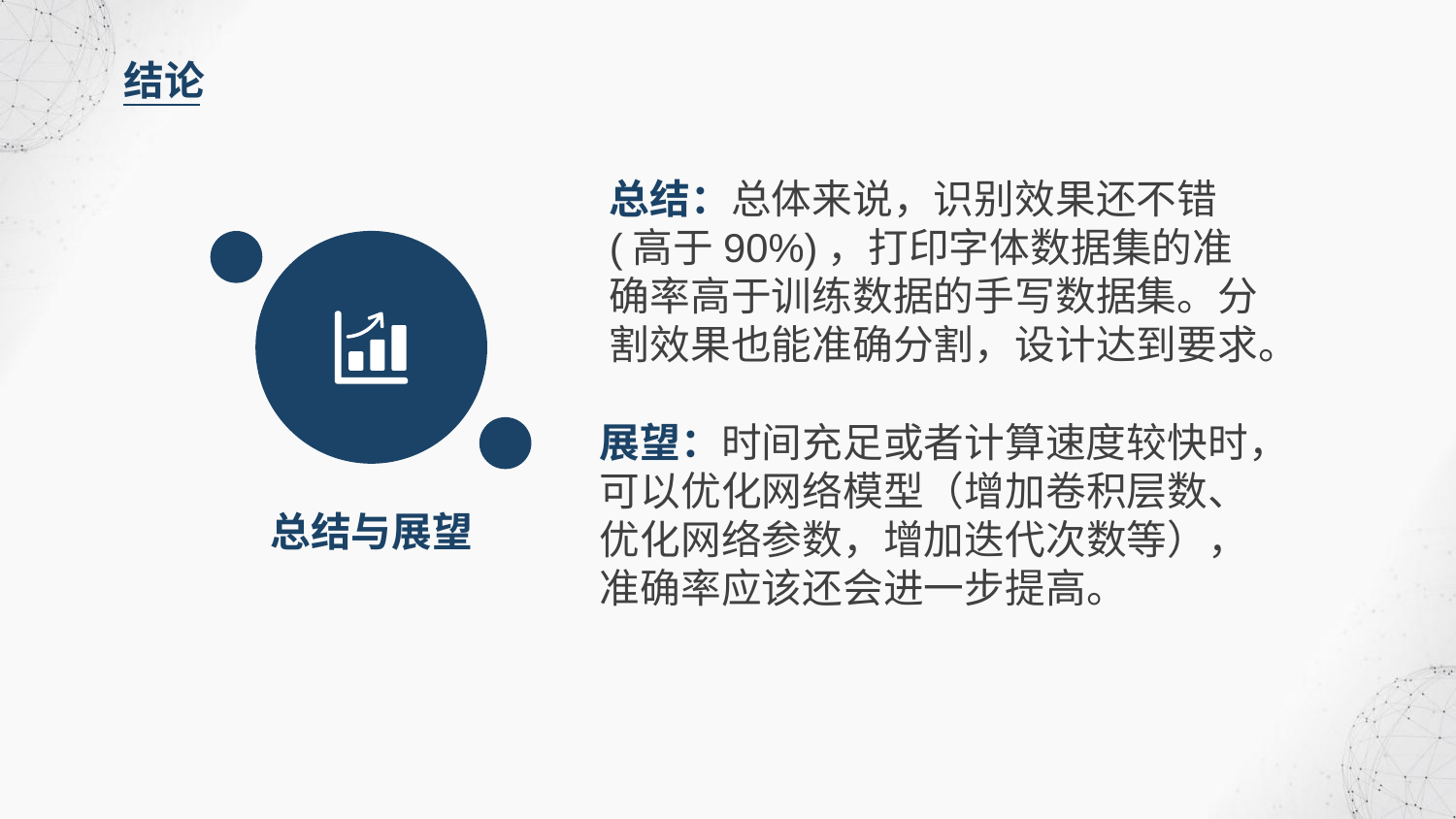

结论
总结：总体来说，识别效果还不错(高于90%)，打印字体数据集的准确率高于训练数据的手写数据集。分割效果也能准确分割，设计达到要求。

展望：时间充足或者计算速度较快时，可以优化网络模型（增加卷积层数、优化网络参数，增加迭代次数等），准确率应该还会进一步提高。

总结与展望